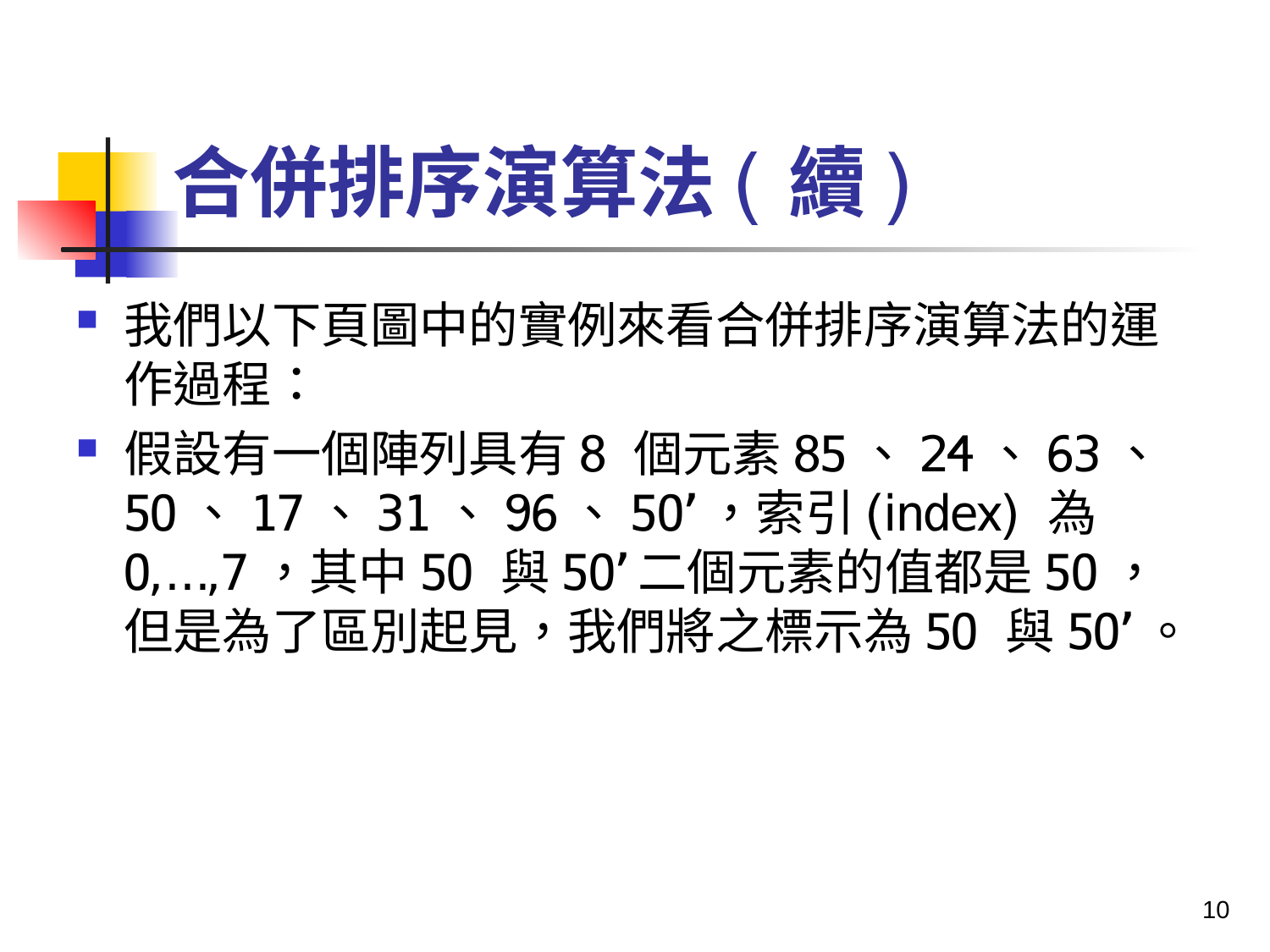

# 合併排序演算法(續)
我們以下頁圖中的實例來看合併排序演算法的運作過程：
假設有一個陣列具有8 個元素85、24、63、50、17、31、96、50’，索引(index) 為0,...,7，其中50 與50’二個元素的值都是50，但是為了區別起見，我們將之標示為50 與50’。
10